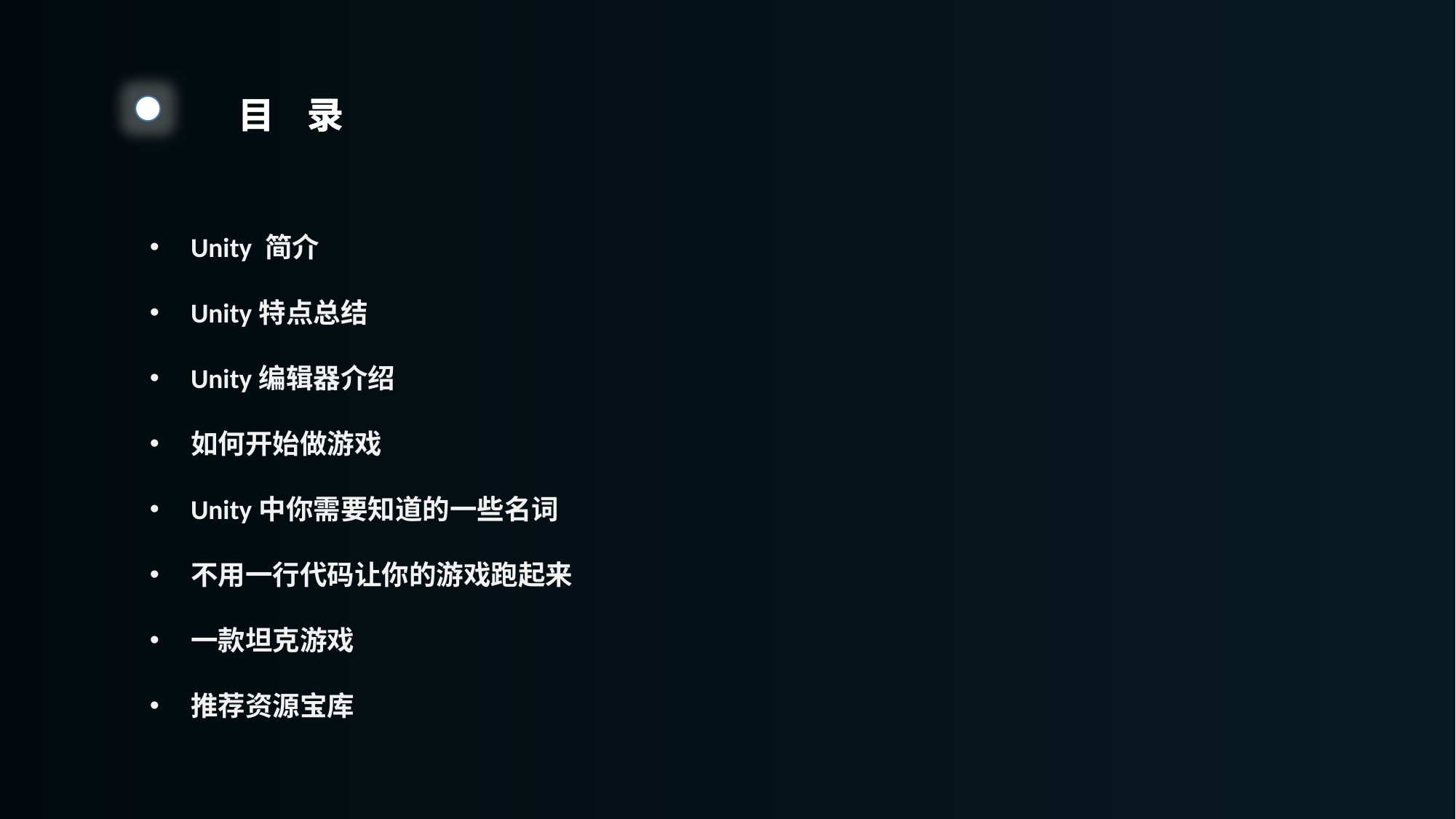

目    录

Unity 简介
Unity特点总结
Unity编辑器介绍
如何开始做游戏
Unity中你需要知道的一些名词
不用一行代码让你的游戏跑起来
一款坦克游戏
推荐资源宝库